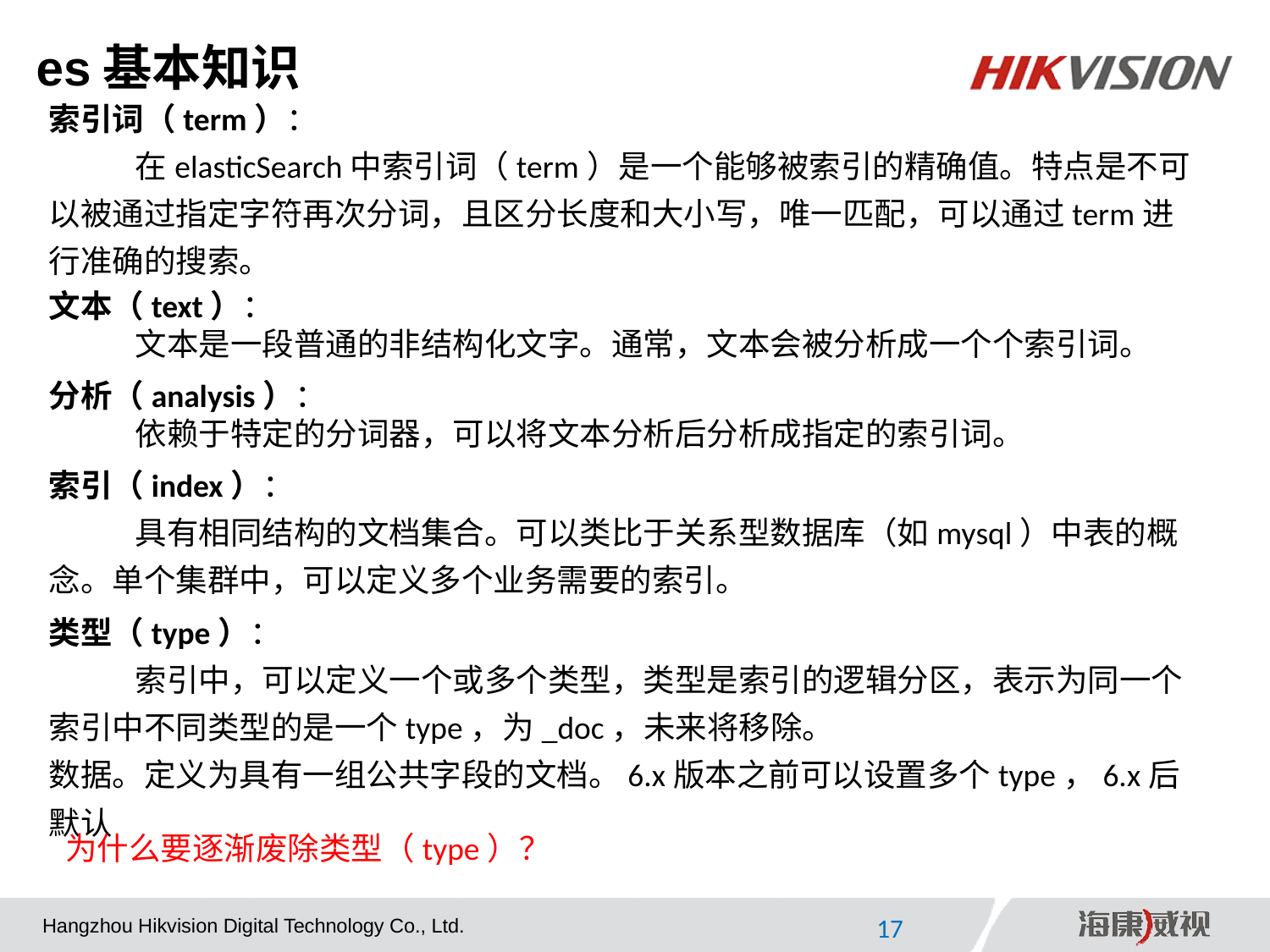

# es基本知识
索引词（term）：
           在elasticSearch中索引词（term）是一个能够被索引的精确值。特点是不可以被通过指定字符再次分词，且区分长度和大小写，唯一匹配，可以通过term进行准确的搜索。
文本（text）：
           文本是一段普通的非结构化文字。通常，文本会被分析成一个个索引词。
分析（analysis）：
           依赖于特定的分词器，可以将文本分析后分析成指定的索引词。
索引（index）：
           具有相同结构的文档集合。可以类比于关系型数据库（如mysql）中表的概念。单个集群中，可以定义多个业务需要的索引。
类型（type）：
           索引中，可以定义一个或多个类型，类型是索引的逻辑分区，表示为同一个索引中不同类型的是一个type，为_doc，未来将移除。
数据。定义为具有一组公共字段的文档。6.x版本之前可以设置多个type，6.x后默认
为什么要逐渐废除类型（type）？